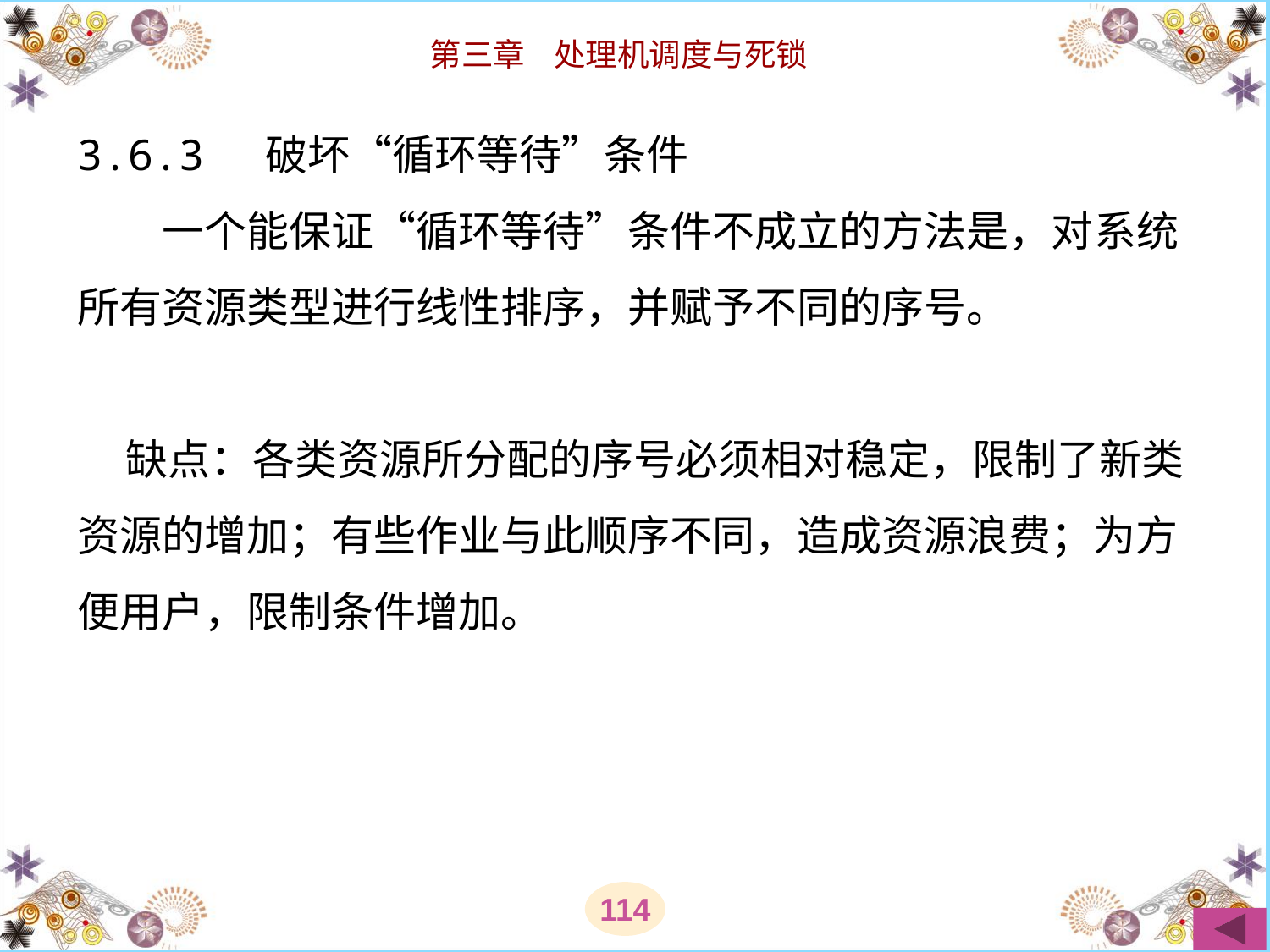

# 3.6.3  破坏“循环等待”条件 　　一个能保证“循环等待”条件不成立的方法是，对系统所有资源类型进行线性排序，并赋予不同的序号。 缺点：各类资源所分配的序号必须相对稳定，限制了新类资源的增加；有些作业与此顺序不同，造成资源浪费；为方便用户，限制条件增加。